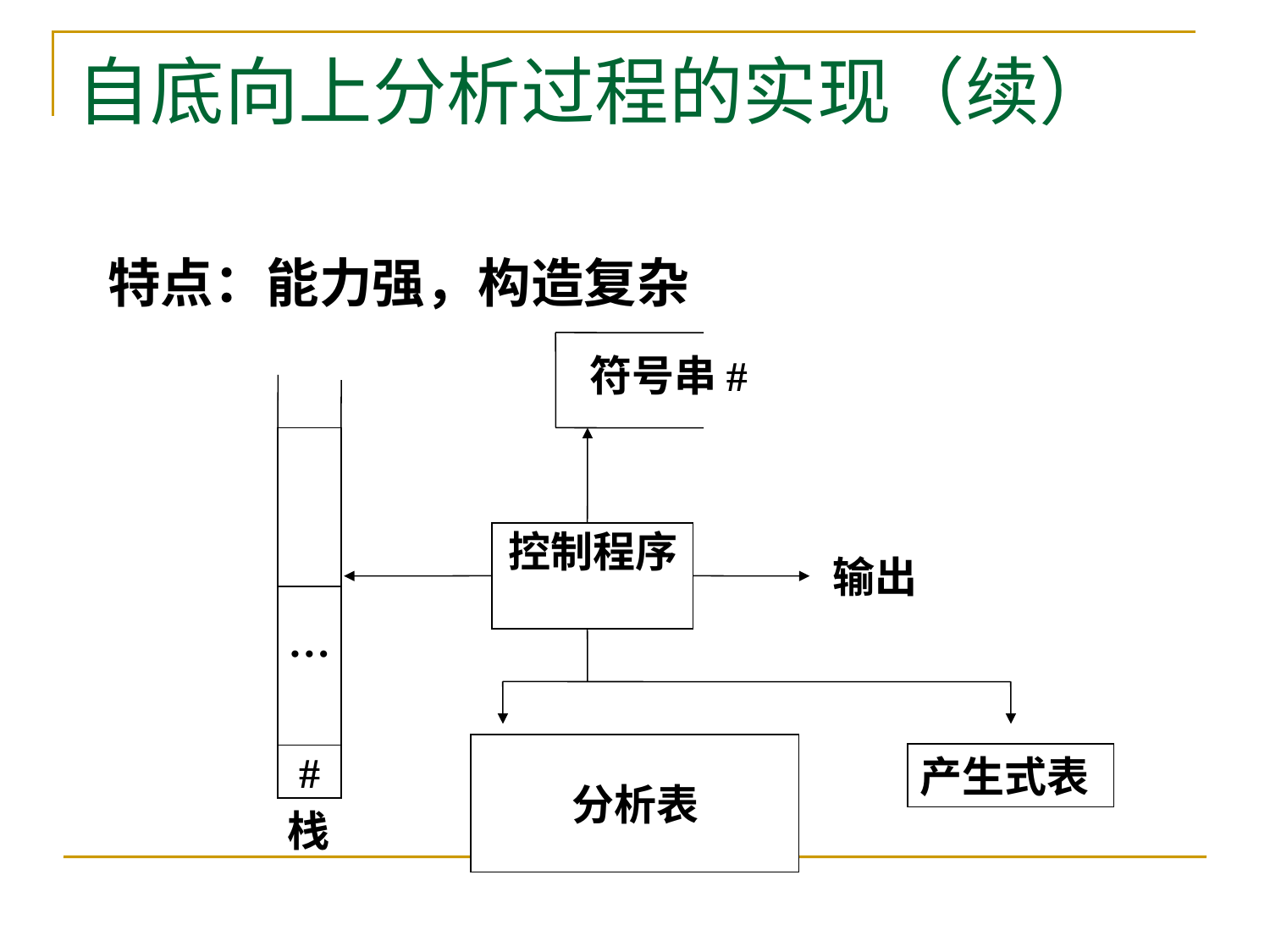

# 自底向上分析过程的实现（续）
特点：能力强，构造复杂

符号串#

…

#
  栈

控制程序

输出

分析表
产生式表
12